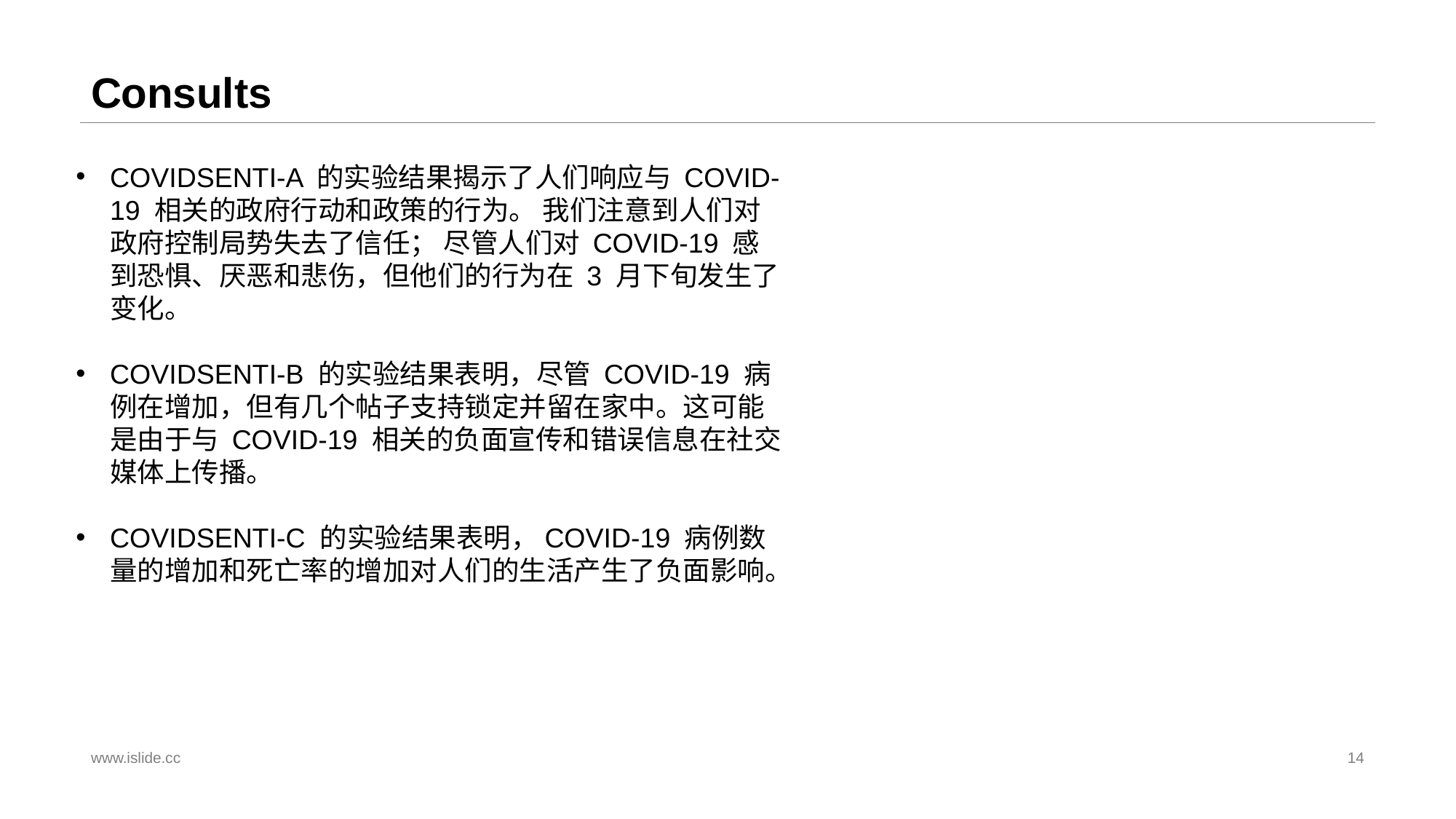

# Consults
COVIDSENTI-A 的实验结果揭示了人们响应与 COVID-19 相关的政府行动和政策的行为。 我们注意到人们对政府控制局势失去了信任； 尽管人们对 COVID-19 感到恐惧、厌恶和悲伤，但他们的行为在 3 月下旬发生了变化。

COVIDSENTI-B 的实验结果表明，尽管 COVID-19 病例在增加，但有几个帖子支持锁定并留在家中。这可能是由于与 COVID-19 相关的负面宣传和错误信息在社交媒体上传播。

COVIDSENTI-C 的实验结果表明，COVID-19 病例数量的增加和死亡率的增加对人们的生活产生了负面影响。

www.islide.cc
14